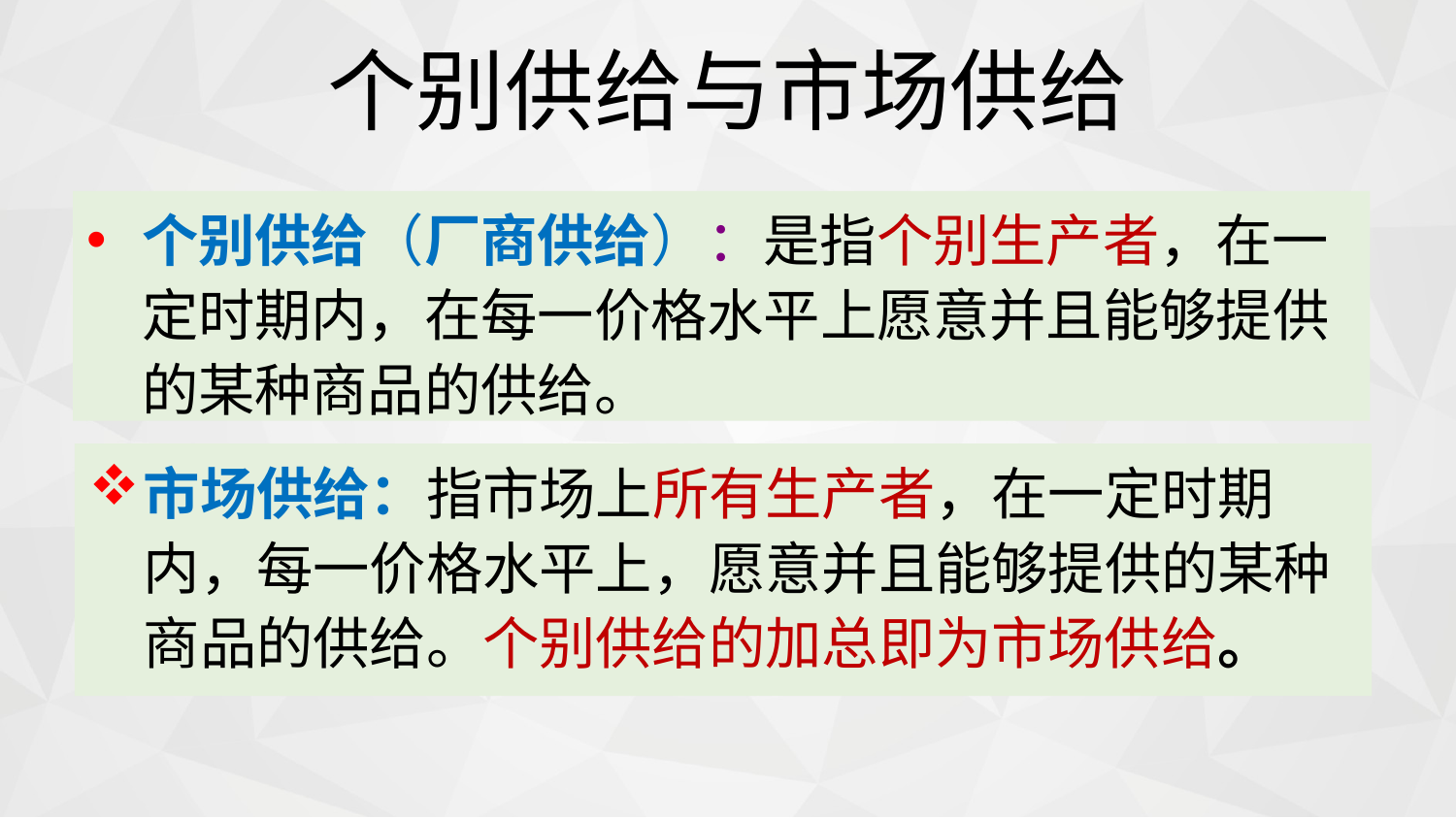

# 个别供给与市场供给
个别供给（厂商供给）：是指个别生产者，在一定时期内，在每一价格水平上愿意并且能够提供的某种商品的供给。

市场供给：指市场上所有生产者，在一定时期内，每一价格水平上，愿意并且能够提供的某种商品的供给。个别供给的加总即为市场供给。
20